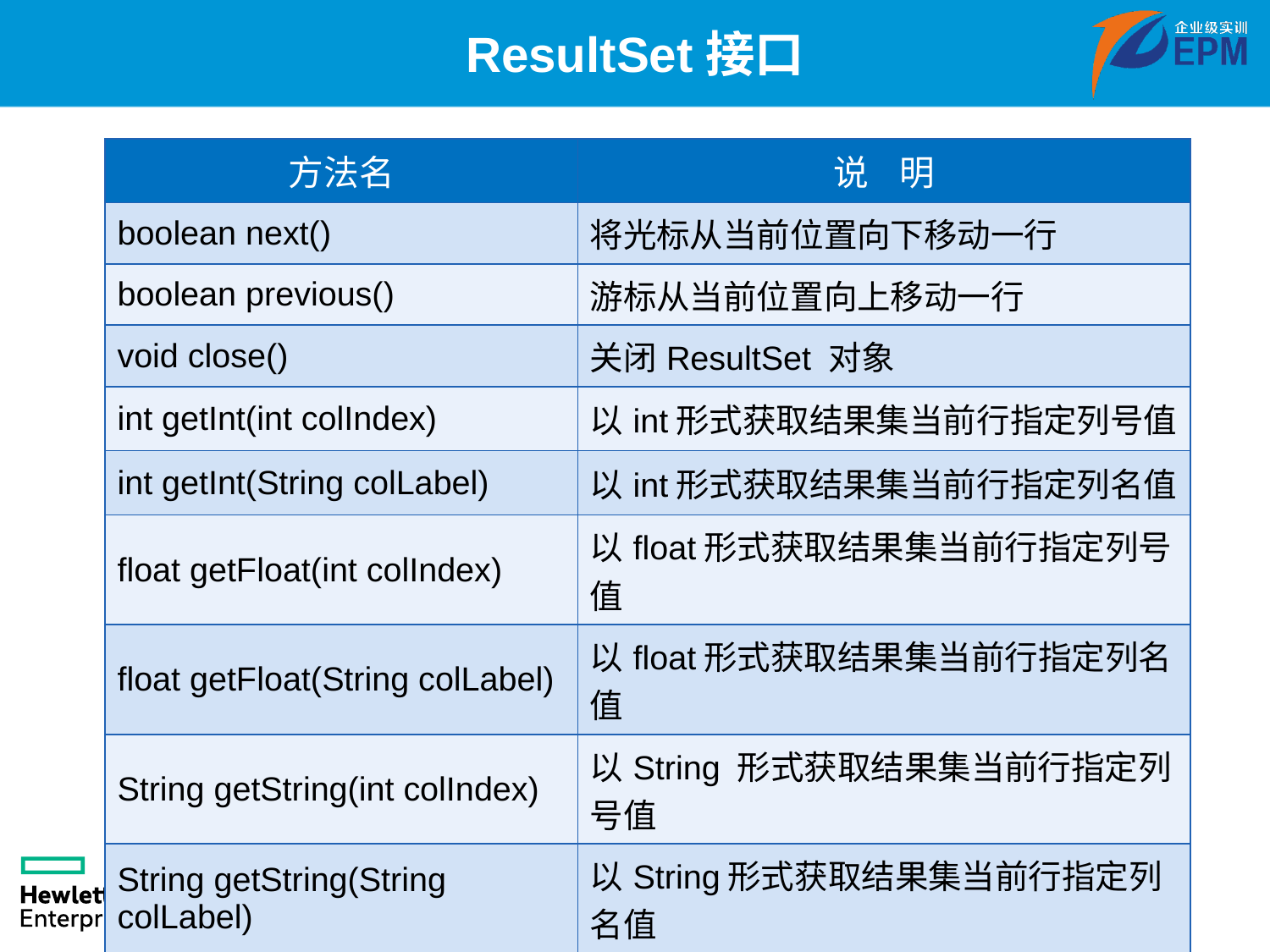

# ResultSet接口
| 方法名 | 说 明 |
| --- | --- |
| boolean next() | 将光标从当前位置向下移动一行 |
| boolean previous() | 游标从当前位置向上移动一行 |
| void close() | 关闭ResultSet 对象 |
| int getInt(int colIndex) | 以int形式获取结果集当前行指定列号值 |
| int getInt(String colLabel) | 以int形式获取结果集当前行指定列名值 |
| float getFloat(int colIndex) | 以float形式获取结果集当前行指定列号值 |
| float getFloat(String colLabel) | 以float形式获取结果集当前行指定列名值 |
| String getString(int colIndex) | 以String 形式获取结果集当前行指定列号值 |
| String getString(String colLabel) | 以String形式获取结果集当前行指定列名值 |